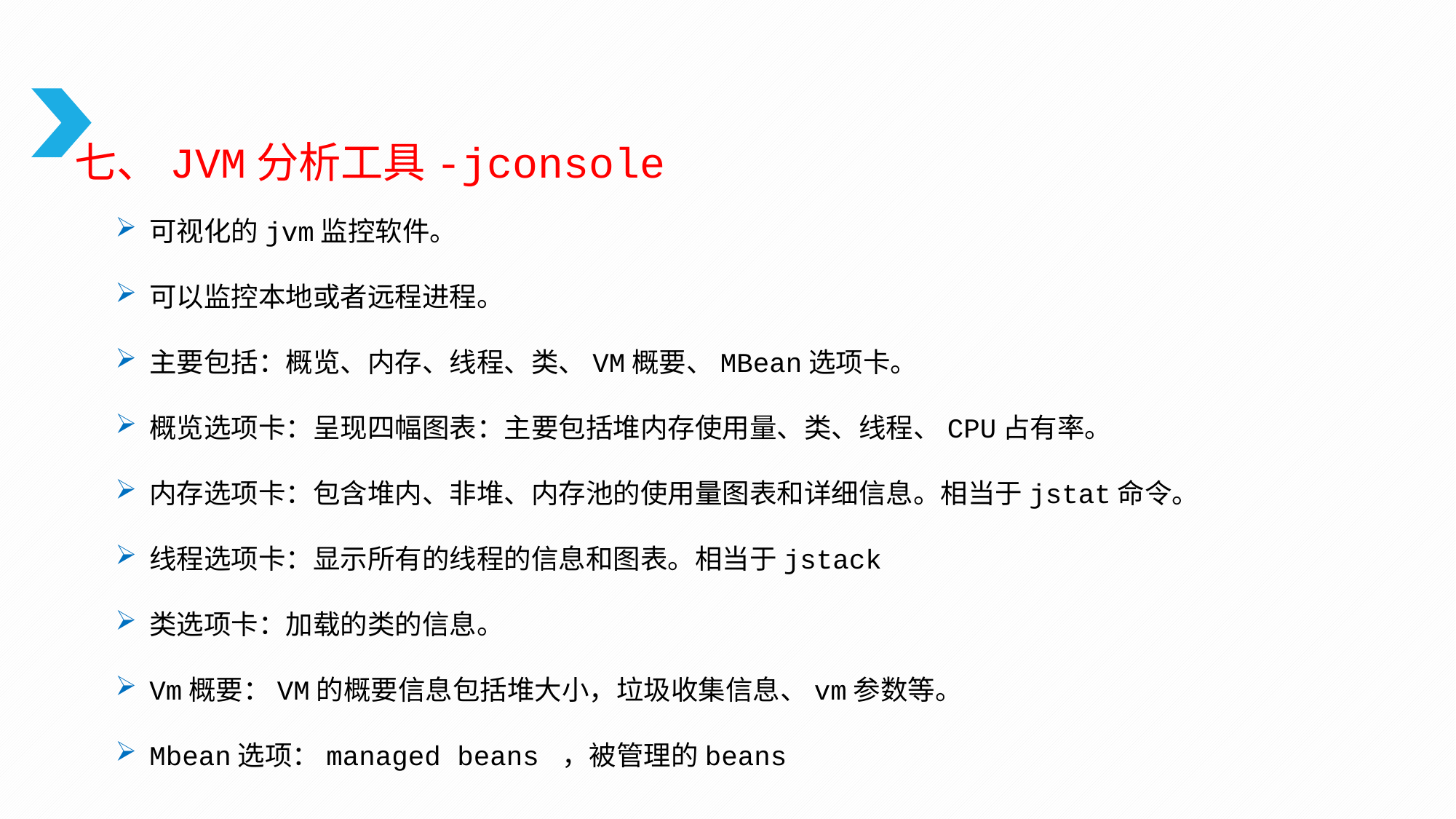

七、JVM分析工具-jconsole
可视化的jvm监控软件。

可以监控本地或者远程进程。

主要包括：概览、内存、线程、类、VM概要、MBean选项卡。

概览选项卡：呈现四幅图表：主要包括堆内存使用量、类、线程、CPU占有率。

内存选项卡：包含堆内、非堆、内存池的使用量图表和详细信息。相当于jstat命令。

线程选项卡：显示所有的线程的信息和图表。相当于jstack

类选项卡：加载的类的信息。

Vm概要：VM的概要信息包括堆大小，垃圾收集信息、vm参数等。

Mbean选项：managed beans ，被管理的beans